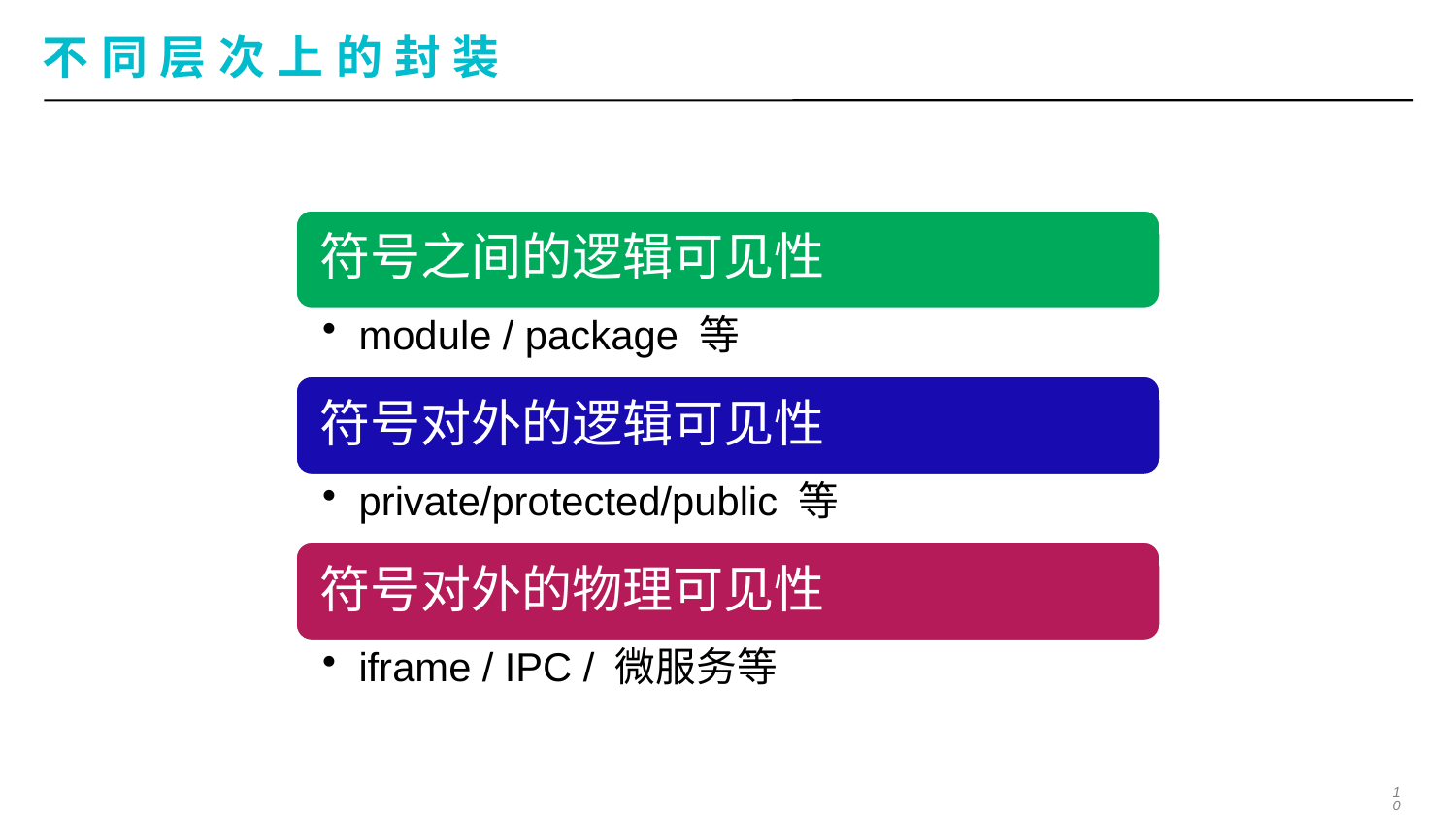

# 不同层次上的封装
符号之间的逻辑可见性
module / package 等
符号对外的逻辑可见性
private/protected/public 等
符号对外的物理可见性
iframe / IPC / 微服务等
10